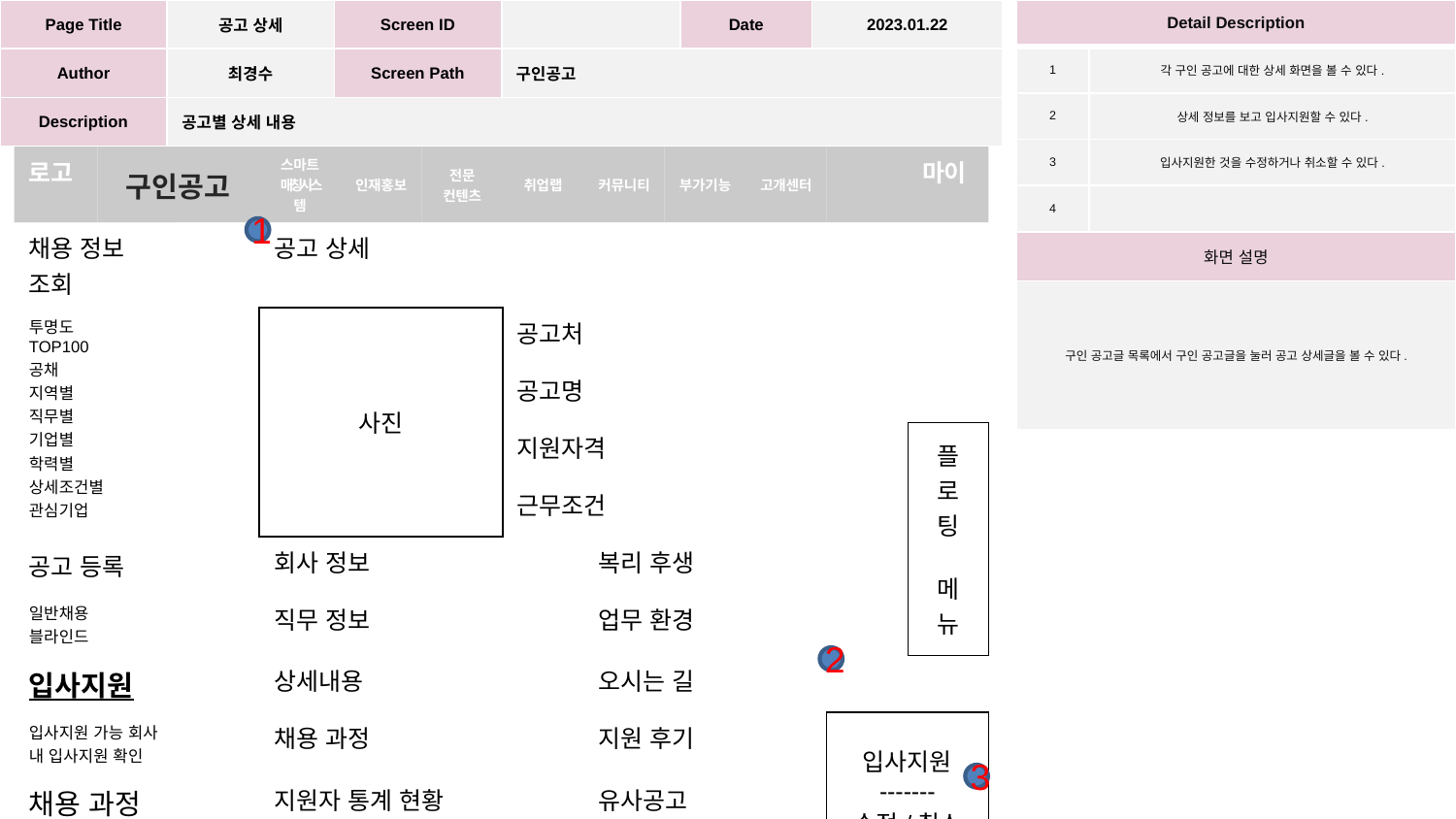

| Page Title | 공고 상세 | Screen ID |  | Date | 2023.01.22 |
| --- | --- | --- | --- | --- | --- |
| Author | 최경수 | Screen Path | 구인공고 |  |  |
| Description | 공고별 상세 내용 |  |  |  |  |
| Detail Description |  |
| --- | --- |
| 1 | 각 구인 공고에 대한 상세 화면을 볼 수 있다. |
| 2 | 상세 정보를 보고 입사지원할 수 있다. |
| 3 | 입사지원한 것을 수정하거나 취소할 수 있다. |
| 4 |  |
| 화면 설명 |  |
| 구인 공고글 목록에서 구인 공고글을 눌러 공고 상세글을 볼 수 있다. |  |
| 로고 | 구인공고 | 구인공고 | 스마트 매칭시스템 | 인재홍보 | 전문 컨텐츠 | 취업랩 | 커뮤니티 | 부가기능 | 고개센터 |  | 마이 |
| --- | --- | --- | --- | --- | --- | --- | --- | --- | --- | --- | --- |
| 채용 정보 조회 |  |  | 공고 상세 |  |  |  |  |  |  |  |  |
| 투명도 TOP100 공채 지역별 직무별 기업별 학력별 상세조건별 관심기업 |  |  | 사진 |  |  | 공고처 |  |  |  |  |  |
|  |  |  |  |  |  | 공고명 |  |  |  |  |  |
|  |  |  |  |  |  | 지원자격 |  |  |  |  | 플 로 팅 메 뉴 |
|  |  |  |  |  |  | 근무조건 |  |  |  |  |  |
| 공고 등록 |  |  | 회사 정보 |  |  |  | 복리 후생 |  |  |  |  |
| 일반채용 블라인드 |  |  | 직무 정보 |  |  |  | 업무 환경 |  |  |  |  |
| 입사지원 |  |  | 상세내용 |  |  |  | 오시는 길 |  |  |  |  |
| 입사지원 가능 회사 내 입사지원 확인 |  |  | 채용 과정 |  |  |  | 지원 후기 |  |  | 입사지원 ------- 수정/취소 |  |
| 채용 과정 다면 평가 |  |  | 지원자 통계 현황 |  |  |  | 유사공고 |  |  |  |  |
1
2
3